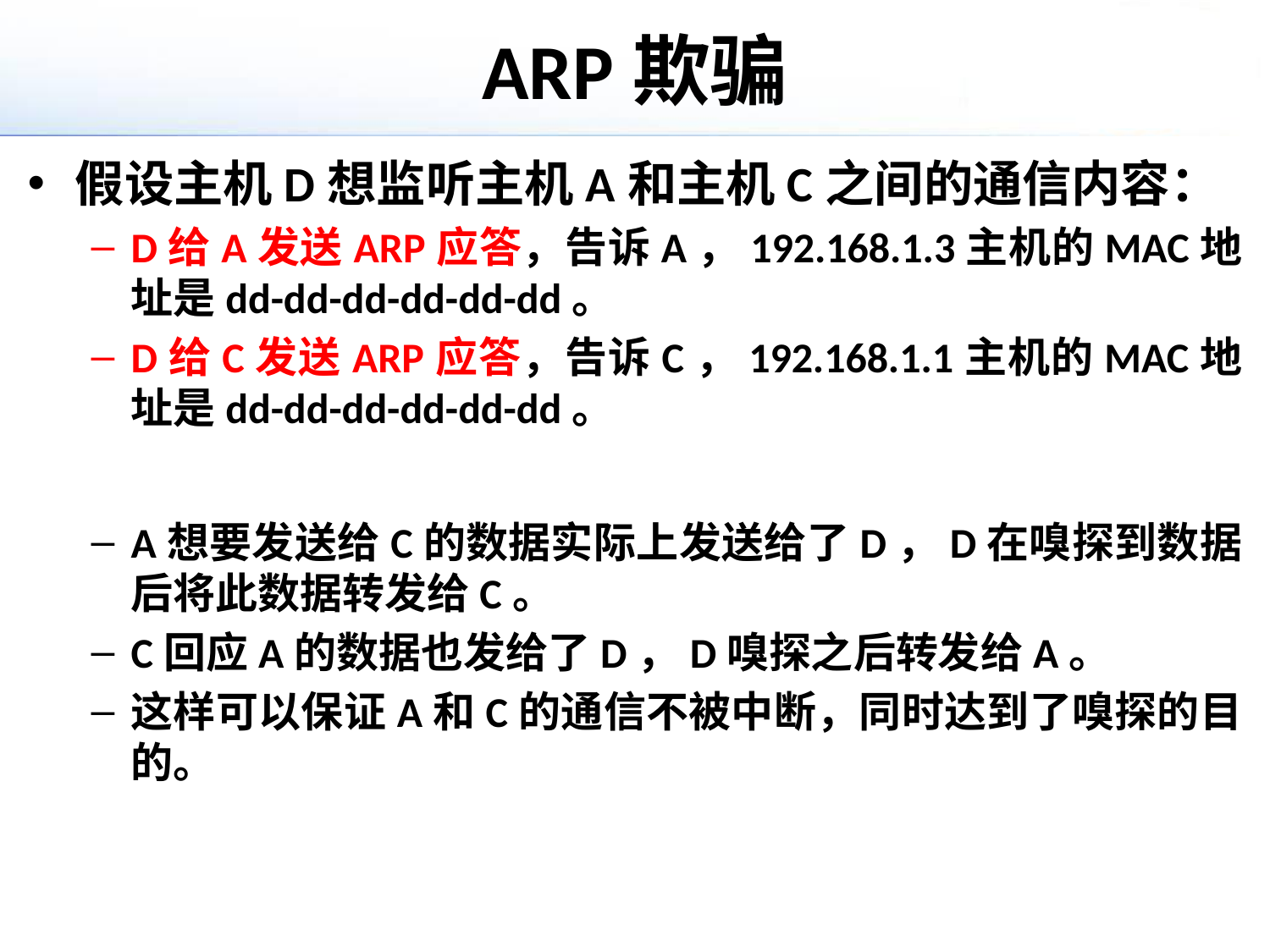

# ARP欺骗
假设主机D想监听主机A和主机C之间的通信内容：
D给A发送ARP应答，告诉A，192.168.1.3主机的MAC地址是dd-dd-dd-dd-dd-dd。
D给C发送ARP应答，告诉C，192.168.1.1主机的MAC地址是dd-dd-dd-dd-dd-dd。

A想要发送给C的数据实际上发送给了D，D在嗅探到数据后将此数据转发给C。
C回应A的数据也发给了D，D嗅探之后转发给A。
这样可以保证A和C的通信不被中断，同时达到了嗅探的目的。